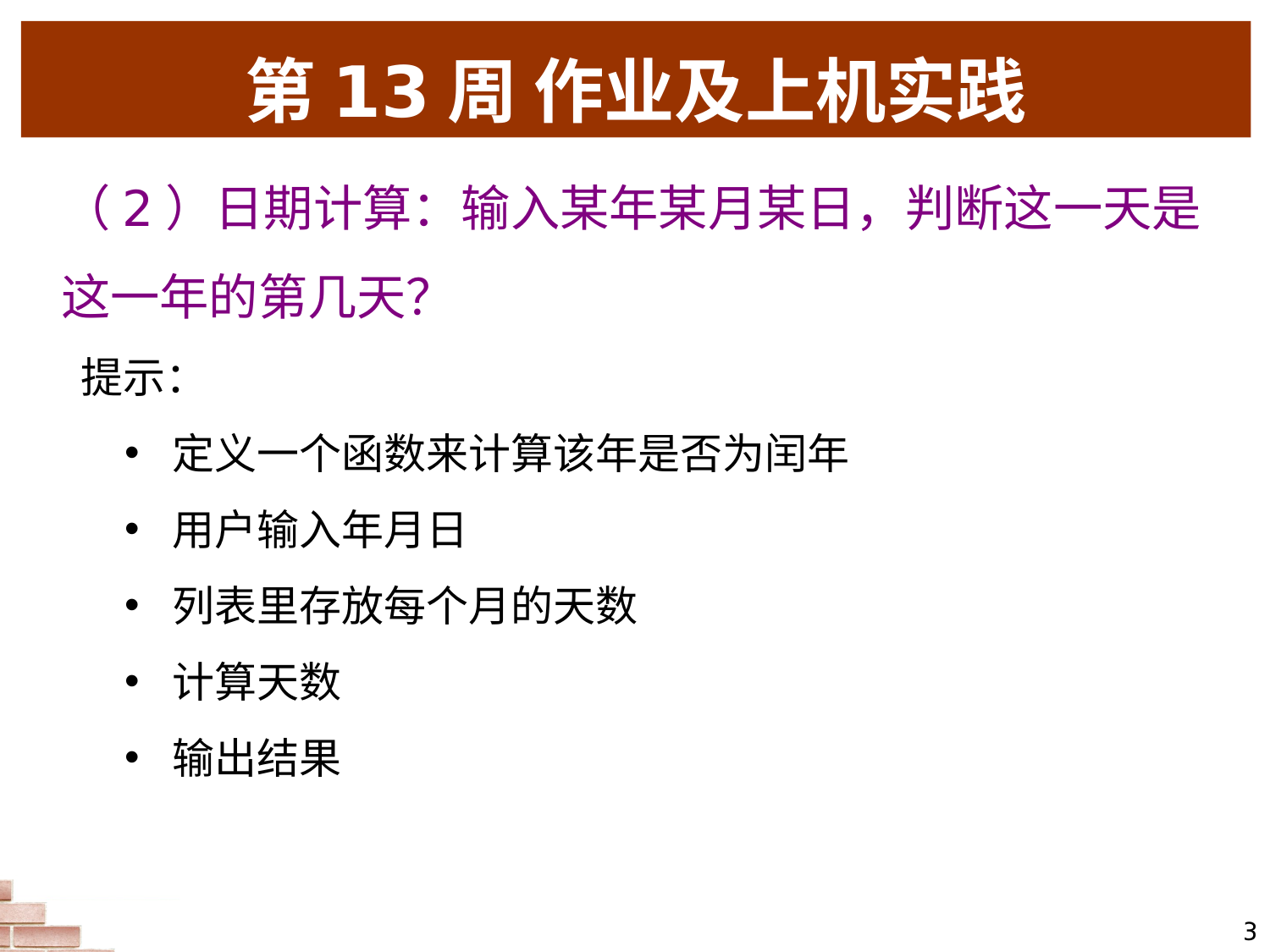

# 第13周 作业及上机实践
（2）日期计算：输入某年某月某日，判断这一天是这一年的第几天？
 提示：
定义一个函数来计算该年是否为闰年
用户输入年月日
列表里存放每个月的天数
计算天数
输出结果
3